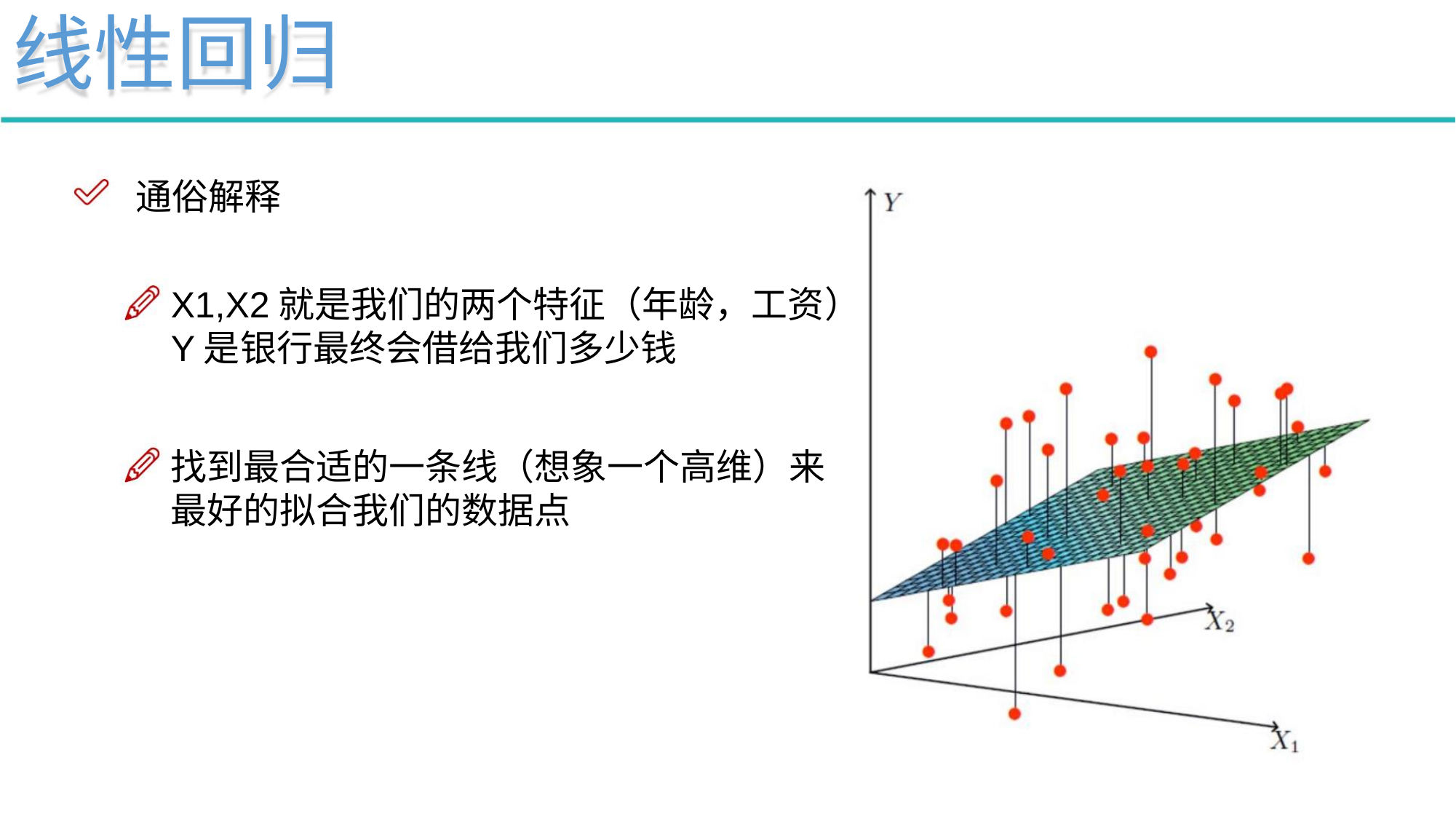

线性回归
通俗解释
X1,X2就是我们的两个特征（年龄，工资）
Y是银行最终会借给我们多少钱
找到最合适的一条线（想象一个高维）来
最好的拟合我们的数据点